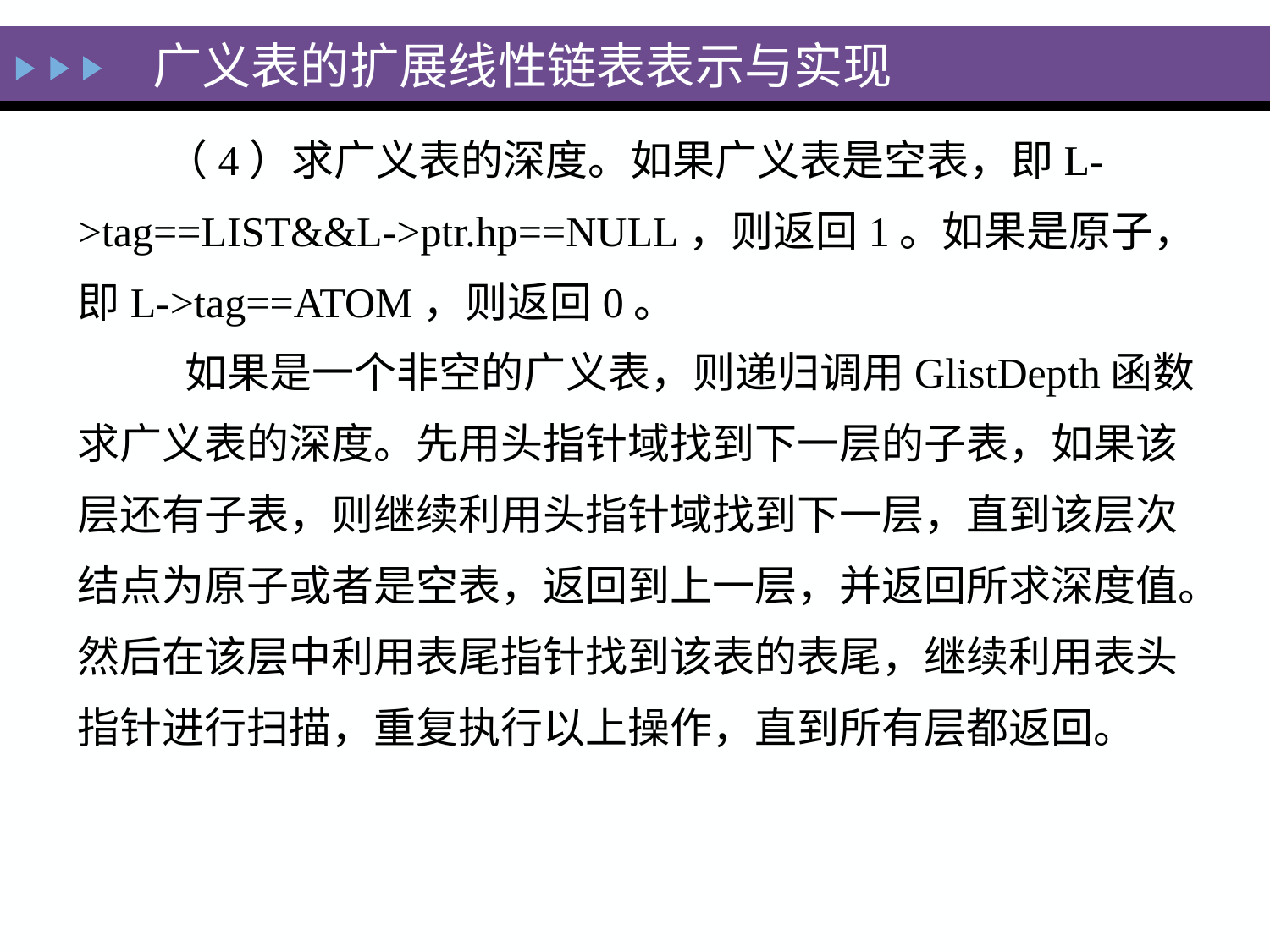

# 广义表的扩展线性链表表示与实现
        （4）求广义表的深度。如果广义表是空表，即L->tag==LIST&&L->ptr.hp==NULL，则返回1。如果是原子，即L->tag==ATOM，则返回0。
          如果是一个非空的广义表，则递归调用GlistDepth函数求广义表的深度。先用头指针域找到下一层的子表，如果该层还有子表，则继续利用头指针域找到下一层，直到该层次结点为原子或者是空表，返回到上一层，并返回所求深度值。然后在该层中利用表尾指针找到该表的表尾，继续利用表头指针进行扫描，重复执行以上操作，直到所有层都返回。